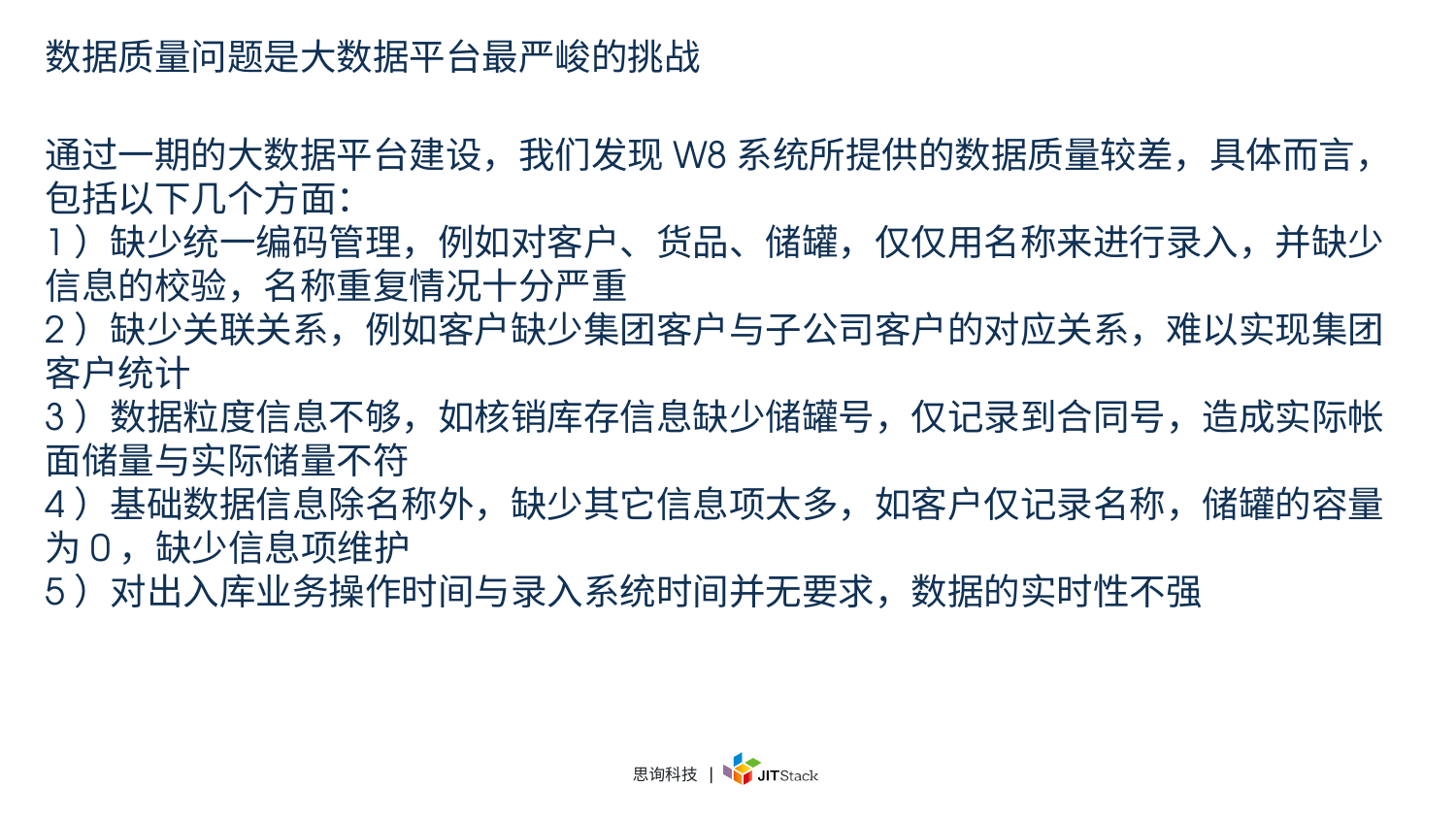

数据质量问题是大数据平台最严峻的挑战
通过一期的大数据平台建设，我们发现W8系统所提供的数据质量较差，具体而言，包括以下几个方面：
1）缺少统一编码管理，例如对客户、货品、储罐，仅仅用名称来进行录入，并缺少信息的校验，名称重复情况十分严重
2）缺少关联关系，例如客户缺少集团客户与子公司客户的对应关系，难以实现集团客户统计
3）数据粒度信息不够，如核销库存信息缺少储罐号，仅记录到合同号，造成实际帐面储量与实际储量不符
4）基础数据信息除名称外，缺少其它信息项太多，如客户仅记录名称，储罐的容量为0，缺少信息项维护
5）对出入库业务操作时间与录入系统时间并无要求，数据的实时性不强